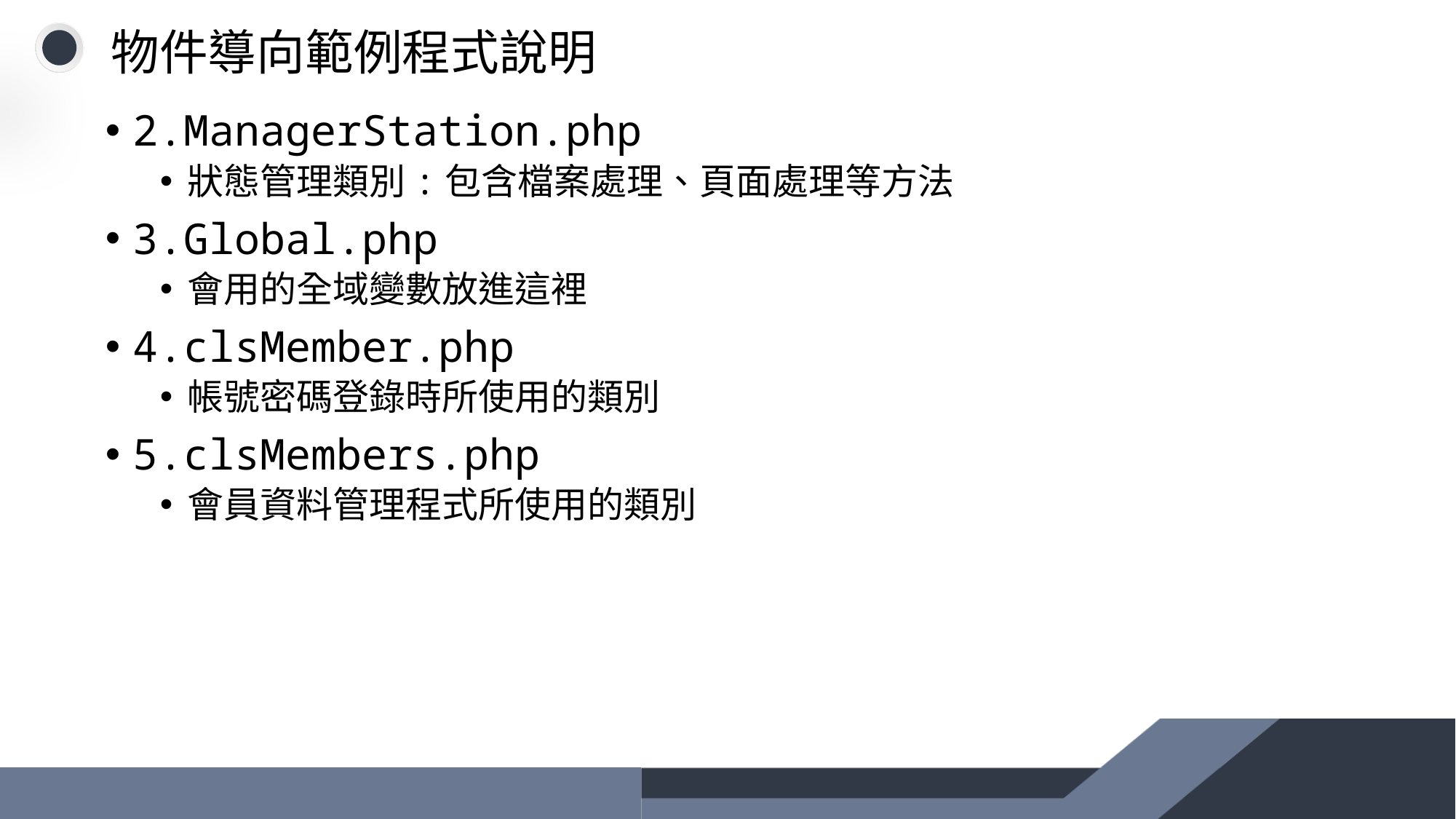

# 物件導向範例程式說明
2.ManagerStation.php
狀態管理類別:包含檔案處理、頁面處理等方法
3.Global.php
會用的全域變數放進這裡
4.clsMember.php
帳號密碼登錄時所使用的類別
5.clsMembers.php
會員資料管理程式所使用的類別